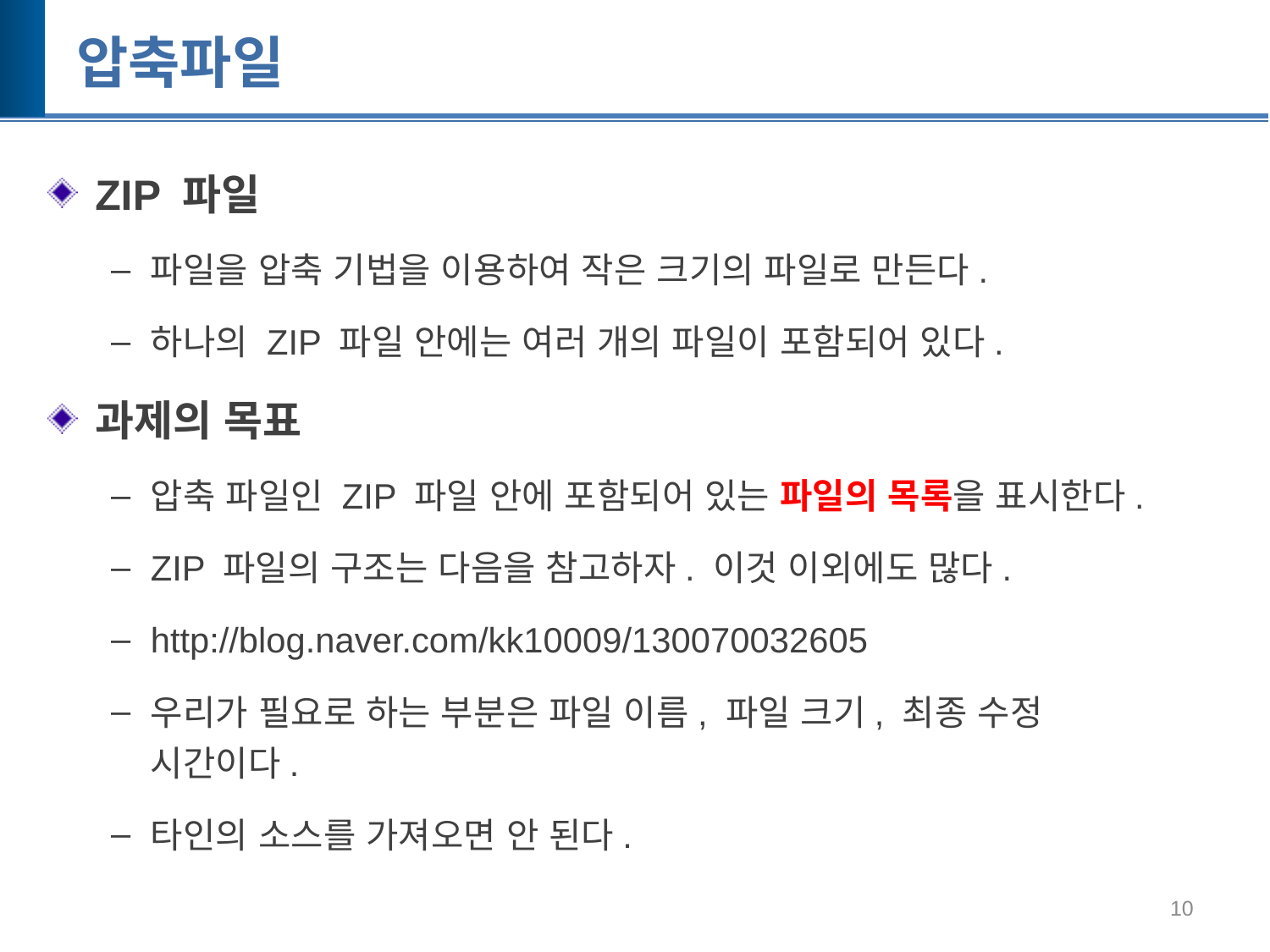

# 압축파일
ZIP 파일
파일을 압축 기법을 이용하여 작은 크기의 파일로 만든다.
하나의 ZIP 파일 안에는 여러 개의 파일이 포함되어 있다.
과제의 목표
압축 파일인 ZIP 파일 안에 포함되어 있는 파일의 목록을 표시한다.
ZIP 파일의 구조는 다음을 참고하자. 이것 이외에도 많다.
http://blog.naver.com/kk10009/130070032605
우리가 필요로 하는 부분은 파일 이름, 파일 크기, 최종 수정 시간이다.
타인의 소스를 가져오면 안 된다.
10